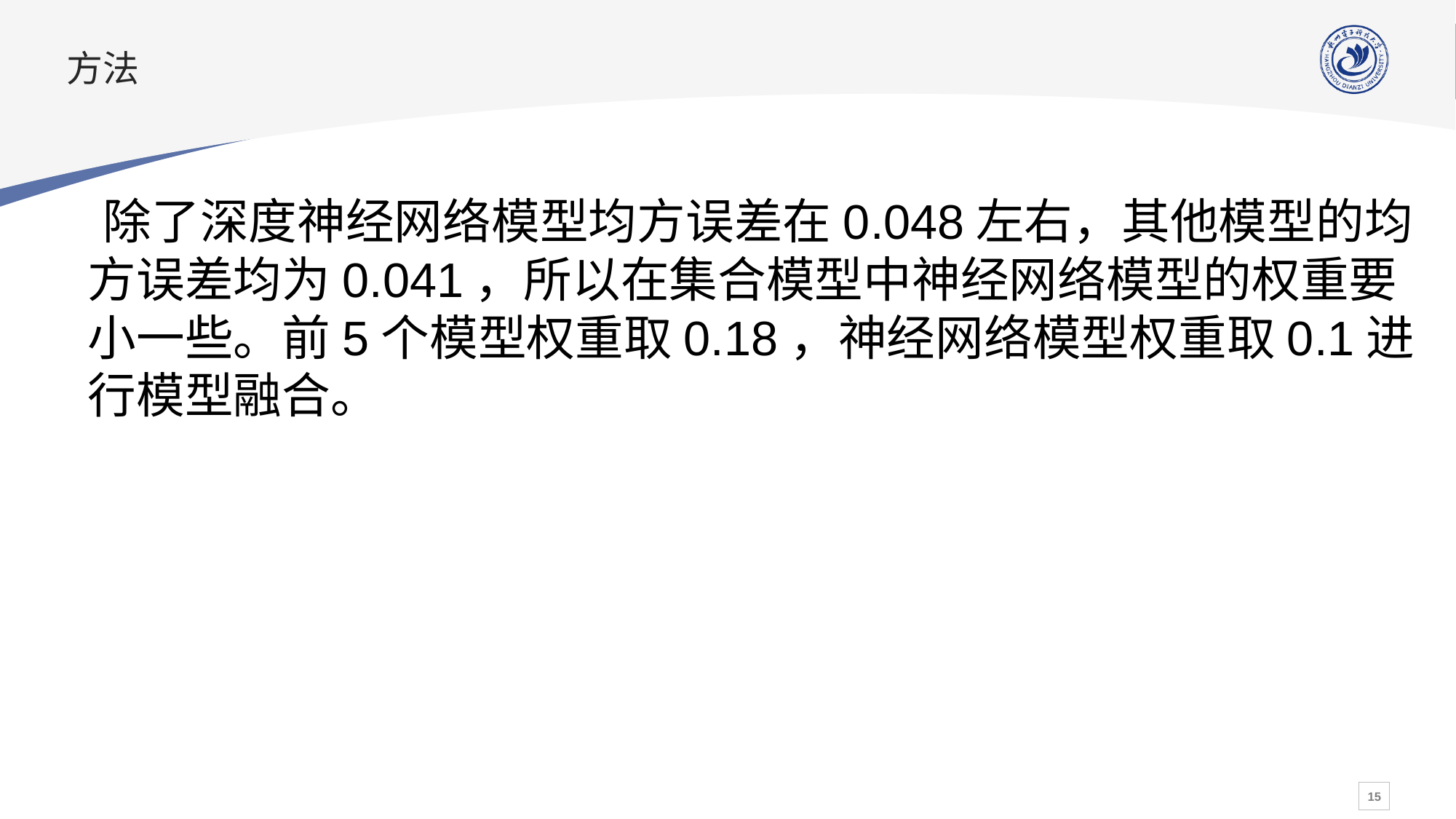

# 方法
除了深度神经网络模型均方误差在0.048左右，其他模型的均方误差均为0.041，所以在集合模型中神经网络模型的权重要小一些。前5个模型权重取0.18，神经网络模型权重取0.1进行模型融合。